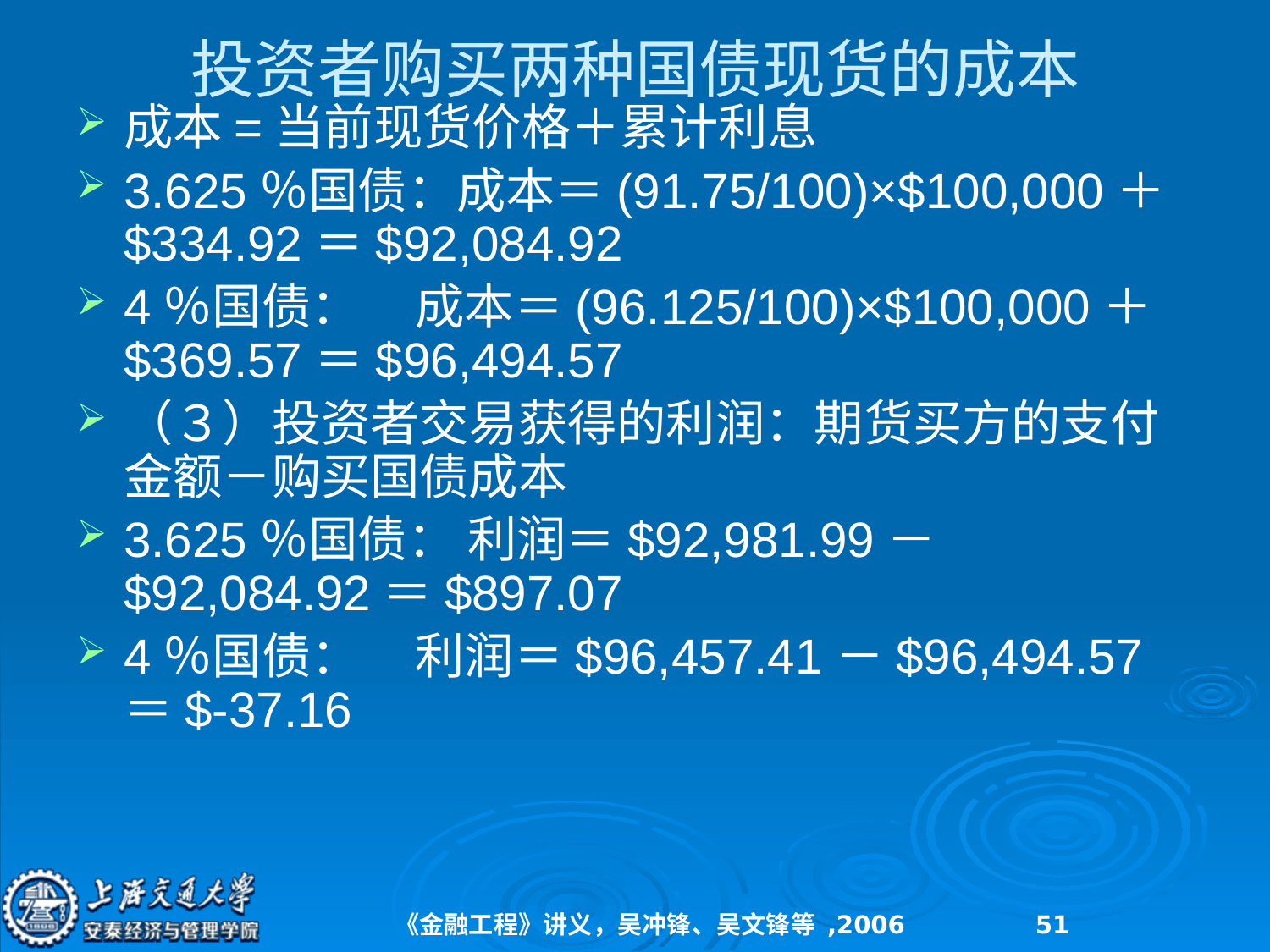

# 投资者购买两种国债现货的成本
成本=当前现货价格＋累计利息
3.625％国债：成本＝(91.75/100)×$100,000＋$334.92＝$92,084.92
4％国债：     成本＝(96.125/100)×$100,000＋$369.57＝$96,494.57
（３）投资者交易获得的利润：期货买方的支付金额－购买国债成本
3.625％国债： 利润＝$92,981.99－$92,084.92＝$897.07
4％国债：     利润＝$96,457.41－$96,494.57＝$-37.16